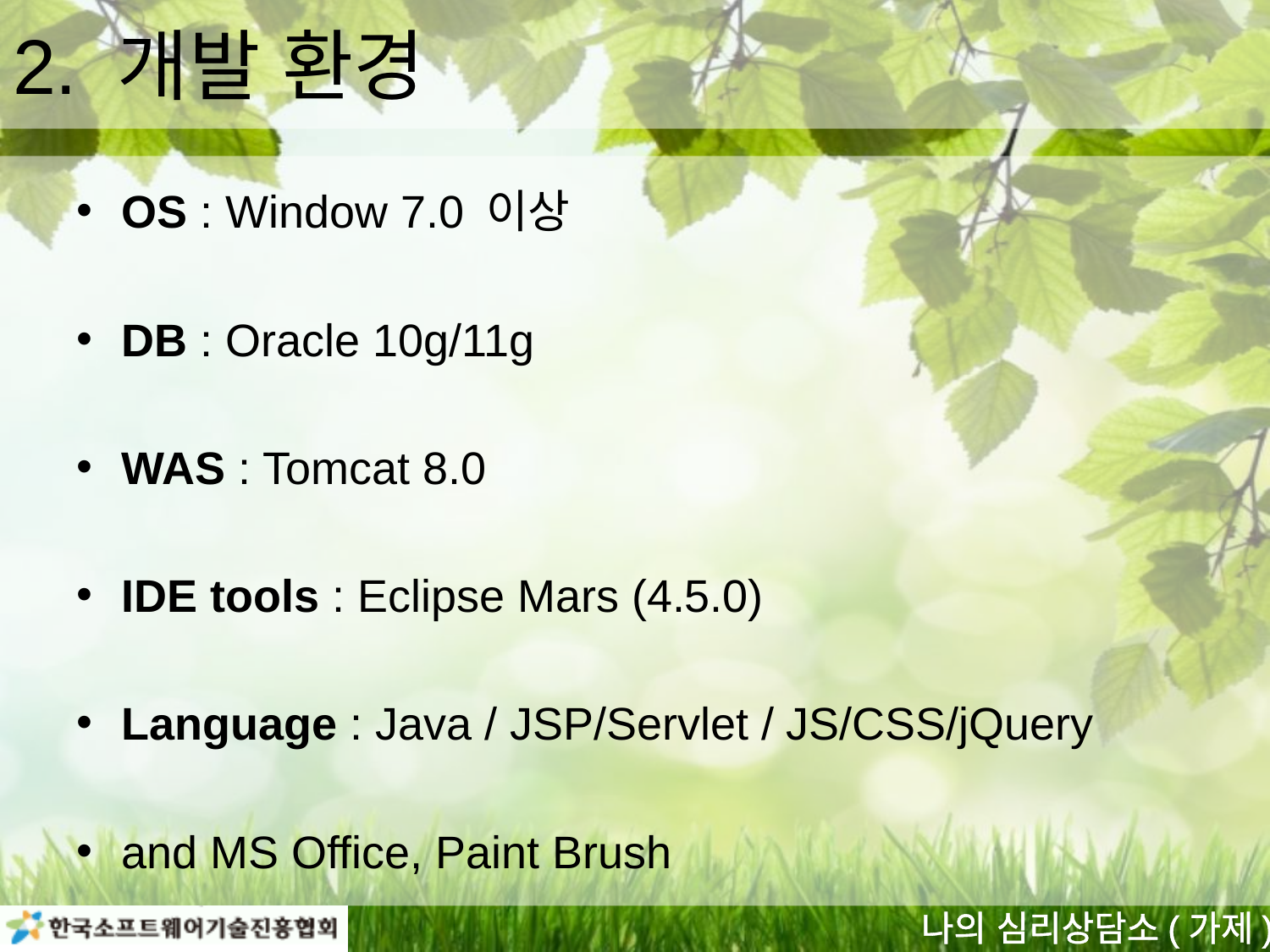

# 2. 개발 환경
OS : Window 7.0 이상

DB : Oracle 10g/11g

WAS : Tomcat 8.0

IDE tools : Eclipse Mars (4.5.0)

Language : Java / JSP/Servlet / JS/CSS/jQuery

and MS Office, Paint Brush